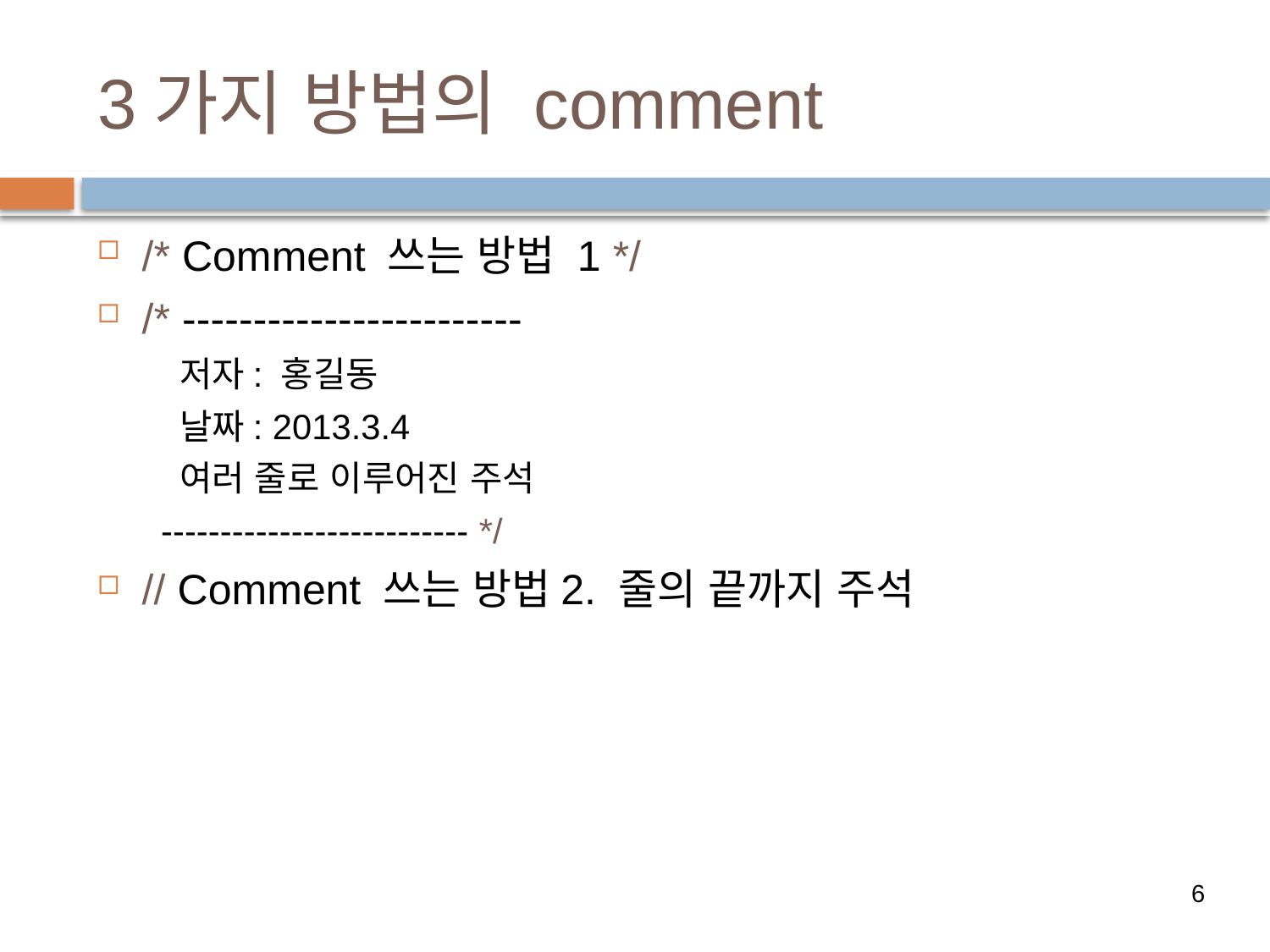

# 3가지 방법의 comment
/* Comment 쓰는 방법 1 */
/* ------------------------
 저자: 홍길동
 날짜: 2013.3.4
 여러 줄로 이루어진 주석
-------------------------- */
// Comment 쓰는 방법2. 줄의 끝까지 주석
6